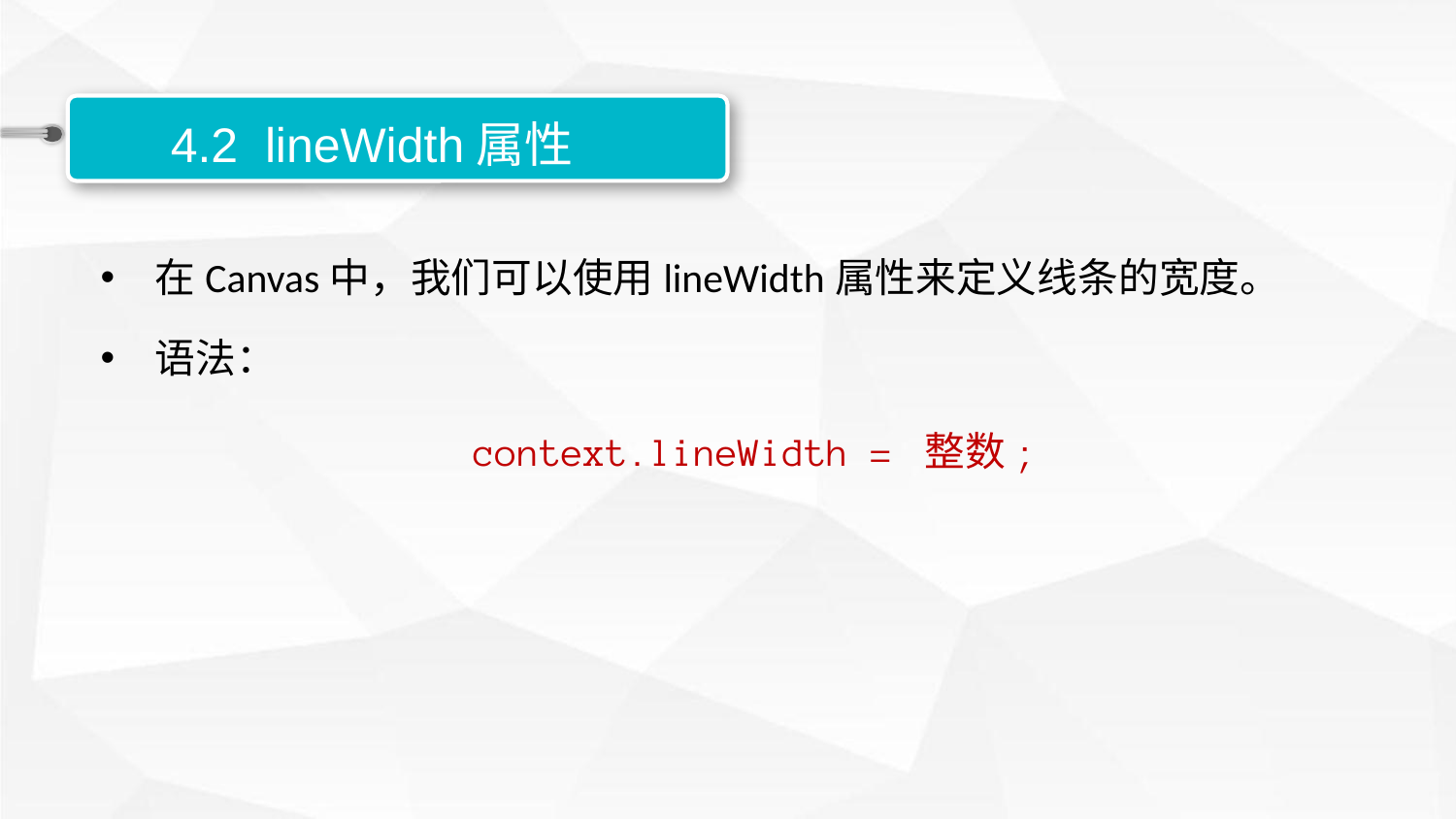

4.2  lineWidth属性

在Canvas中，我们可以使用lineWidth属性来定义线条的宽度。
语法：
context.lineWidth = 整数;